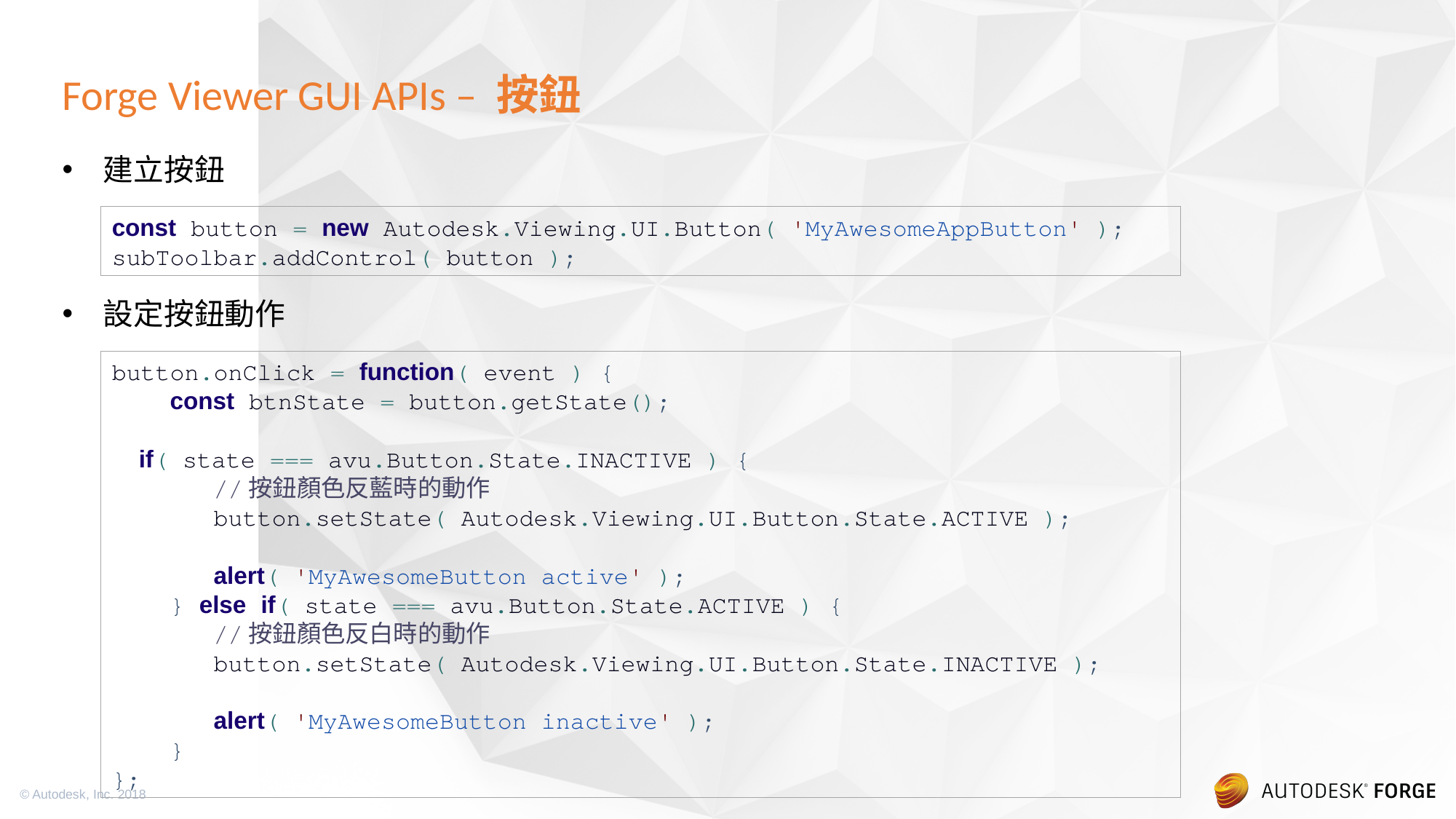

# Forge Viewer GUI APIs – 按鈕
建立按鈕

設定按鈕動作

const button = new Autodesk.Viewing.UI.Button( 'MyAwesomeAppButton' );
subToolbar.addControl( button );
button.onClick = function( event ) {
    const btnState = button.getState();

    if( state === avu.Button.State.INACTIVE ) {
       //按鈕顏色反藍時的動作
       button.setState( Autodesk.Viewing.UI.Button.State.ACTIVE );

       alert( 'MyAwesomeButton active' );
    } else if( state === avu.Button.State.ACTIVE ) {
       //按鈕顏色反白時的動作
       button.setState( Autodesk.Viewing.UI.Button.State.INACTIVE );

       alert( 'MyAwesomeButton inactive' );
    }
};